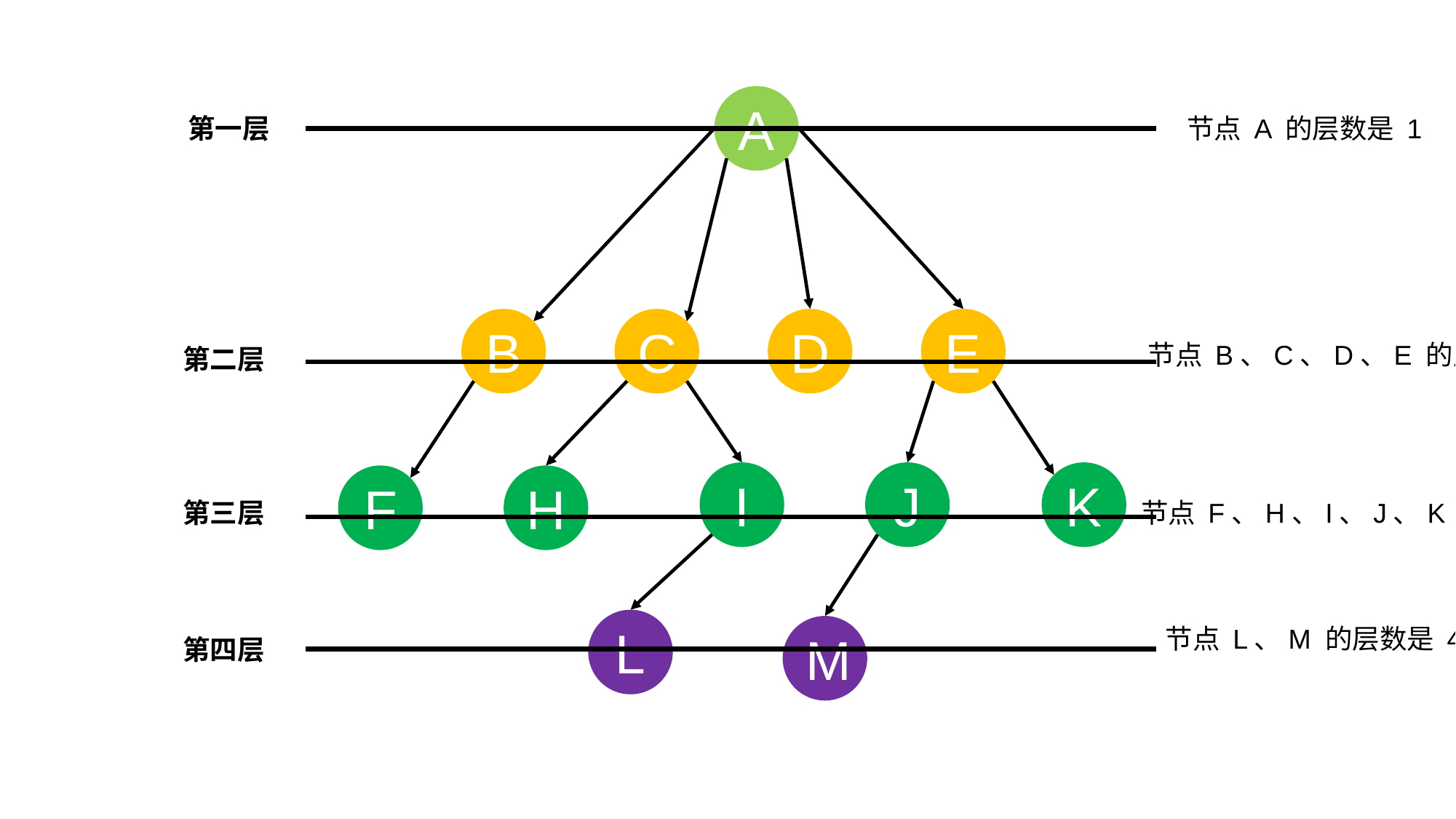

A
第一层
节点 A 的层数是 1
B
C
D
E
节点 B、C、D、E 的层数是 2
第二层
I
J
K
F
H
第三层
节点 F、H、I、J、K 的层数是 3
L
M
节点 L、M 的层数是 4
第四层